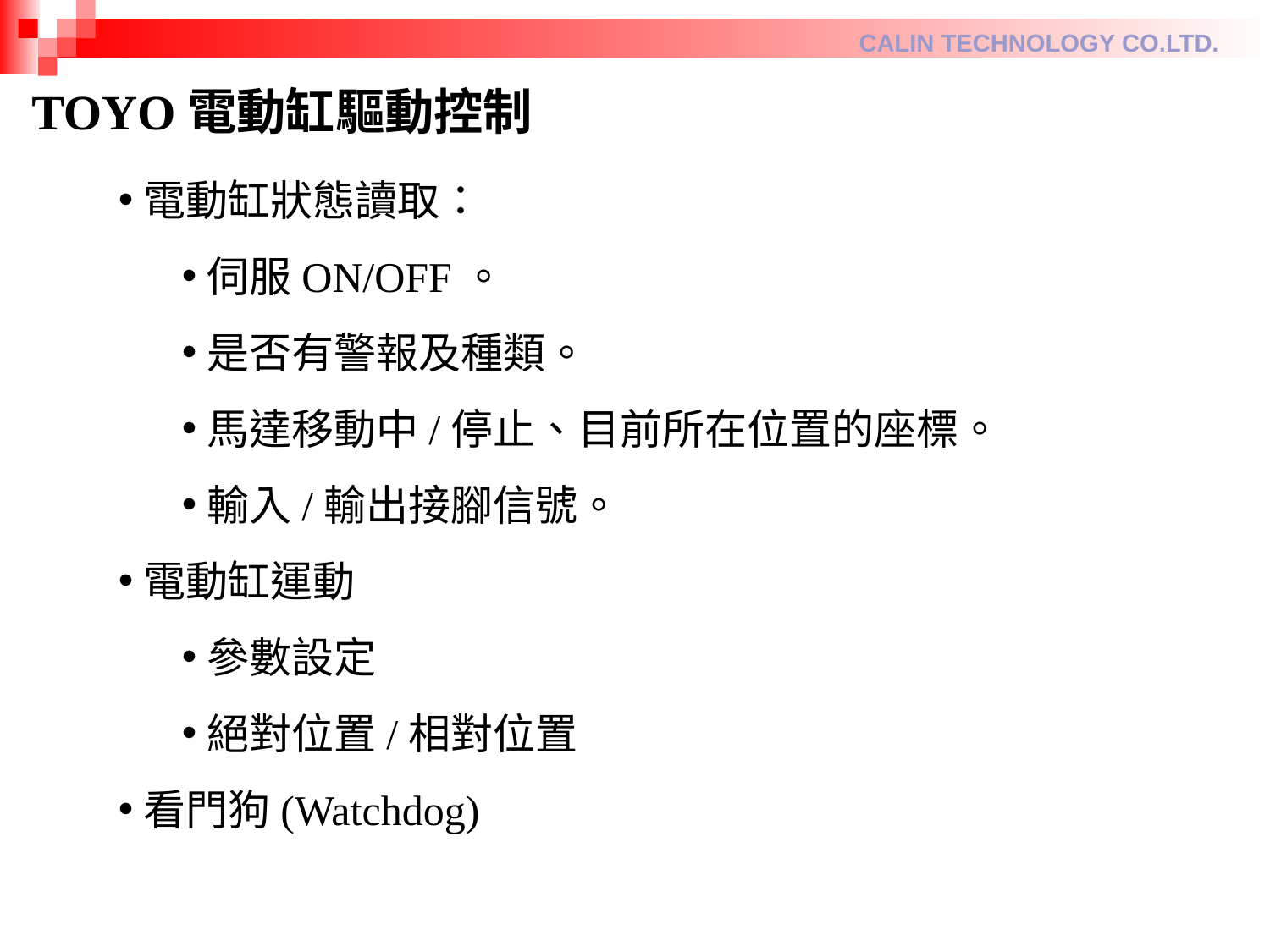

TOYO電動缸驅動控制
電動缸狀態讀取：
伺服ON/OFF。
是否有警報及種類。
馬達移動中/停止、目前所在位置的座標。
輸入/輸出接腳信號。
電動缸運動
參數設定
絕對位置/相對位置
看門狗(Watchdog)